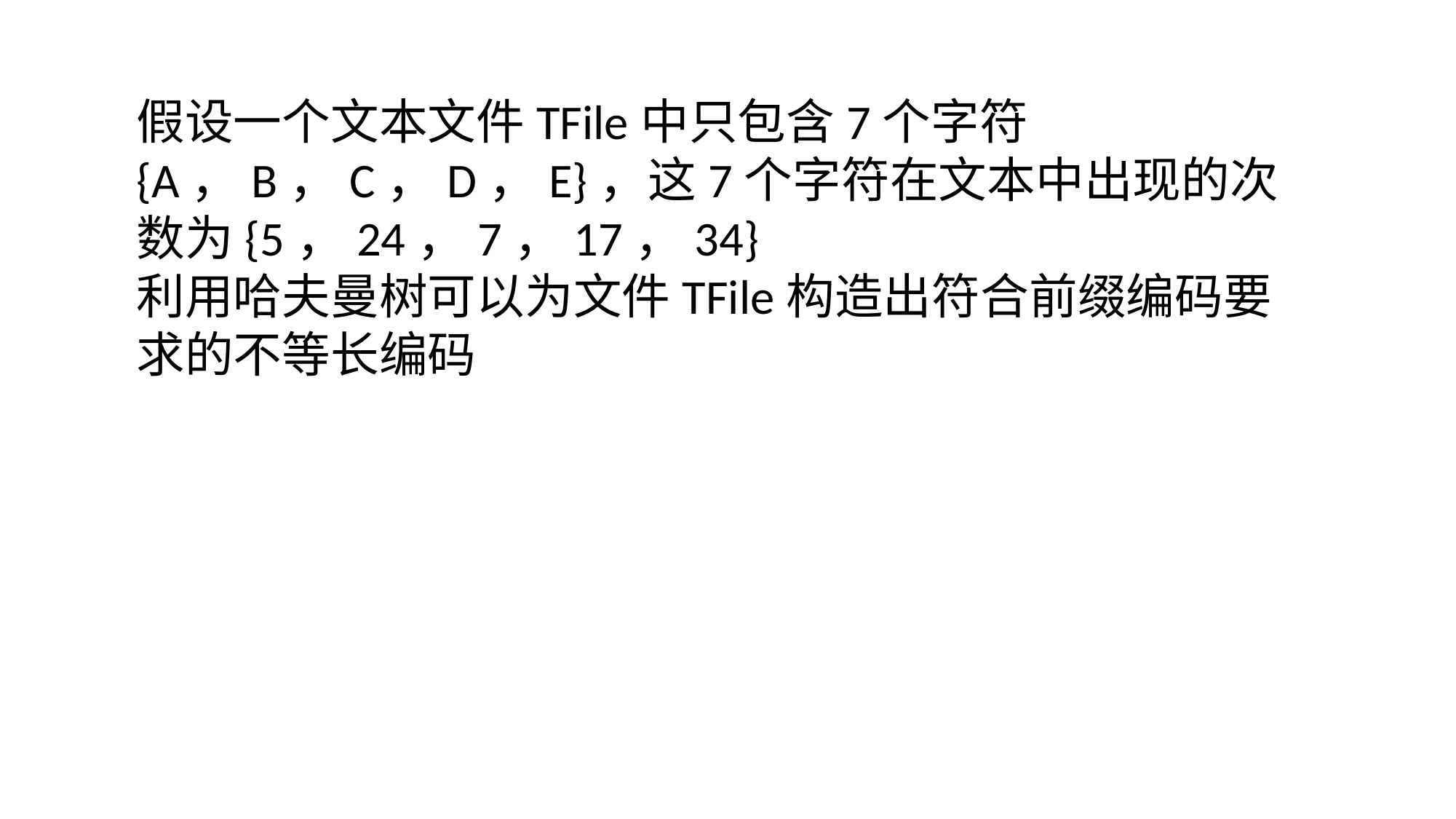

假设一个文本文件TFile中只包含7个字符{A，B，C，D，E}，这7个字符在文本中出现的次数为{5，24，7，17，34}
利用哈夫曼树可以为文件TFile构造出符合前缀编码要求的不等长编码